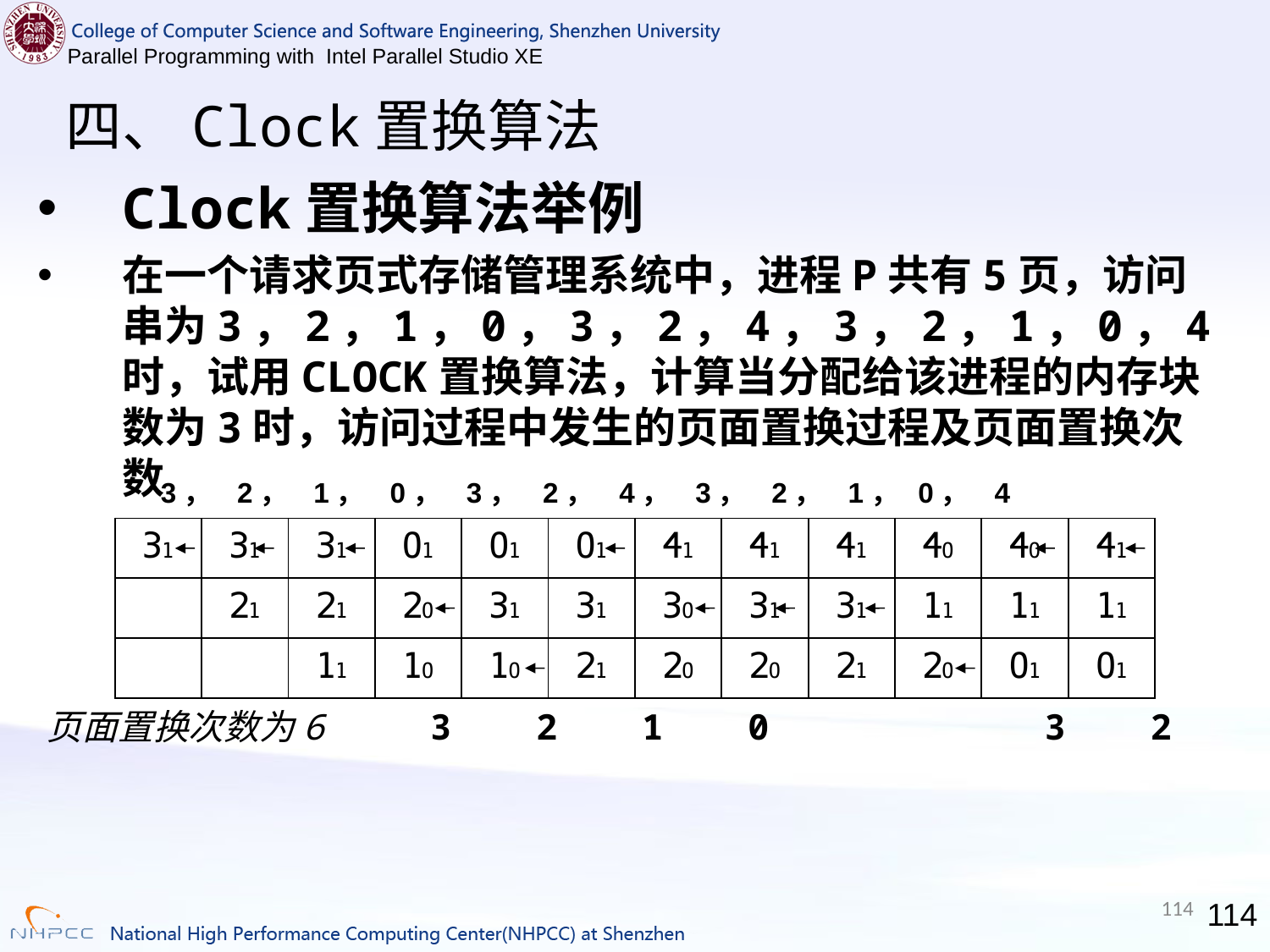

# 四、Clock置换算法
Clock置换算法举例
在一个请求页式存储管理系统中，进程P共有5页，访问串为3，2，1，0，3，2，4，3，2，1，0，4时，试用CLOCK置换算法，计算当分配给该进程的内存块数为3时，访问过程中发生的页面置换过程及页面置换次数
   3，   2，   1，   0，   3，   2，   4，   3，   2，   1，  0，   4
| 31 | 31 | 31 | 01 | 01 | 01 | 41 | 41 | 41 | 40 | 40 | 41 |
| --- | --- | --- | --- | --- | --- | --- | --- | --- | --- | --- | --- |
|  | 21 | 21 | 20 | 31 | 31 | 30 | 31 | 31 | 11 | 11 | 11 |
|  |  | 11 | 10 | 10 | 21 | 20 | 20 | 21 | 20 | 01 | 01 |

页面置换次数为6     3    2    1    0             3    2
114
114